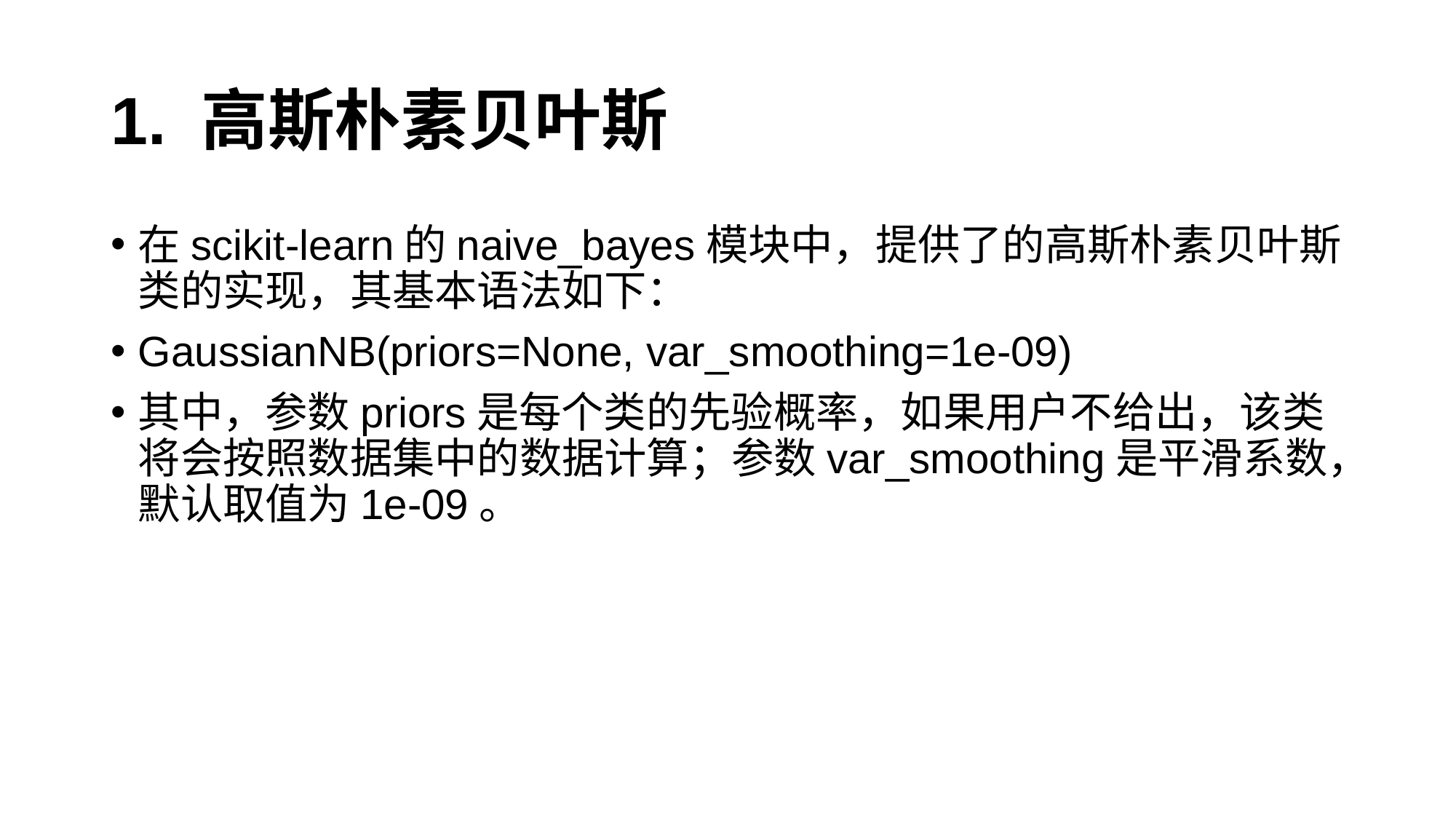

# 1. 高斯朴素贝叶斯
在scikit-learn的naive_bayes模块中，提供了的高斯朴素贝叶斯类的实现，其基本语法如下：
GaussianNB(priors=None, var_smoothing=1e-09)
其中，参数priors是每个类的先验概率，如果用户不给出，该类将会按照数据集中的数据计算；参数var_smoothing是平滑系数，默认取值为1e-09。